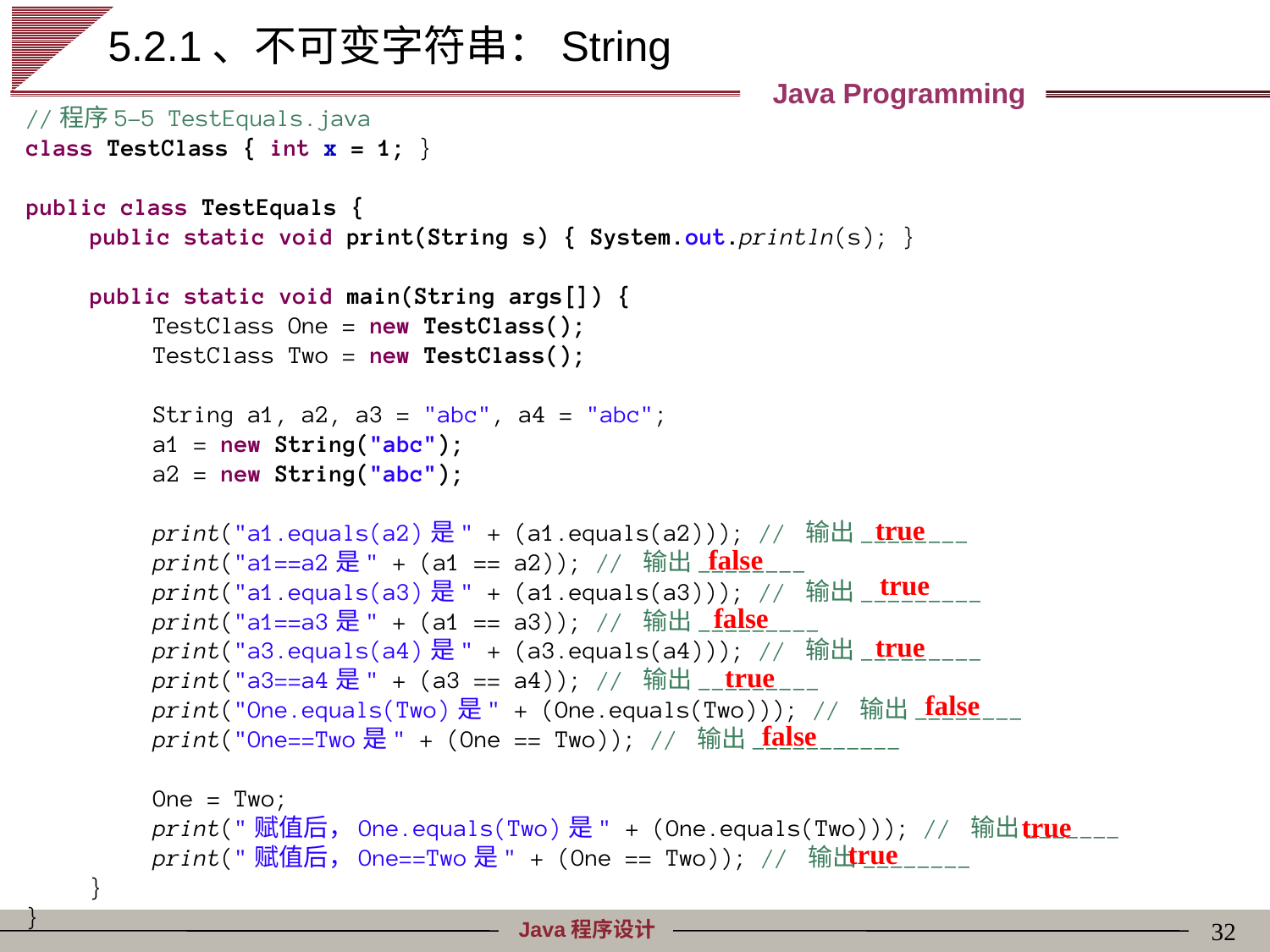

# 5.2.1、不可变字符串：String
//程序5-5 TestEquals.java
class TestClass { int x = 1; }

public class TestEquals {
public static void print(String s) { System.out.println(s); }

public static void main(String args[]) {
TestClass One = new TestClass();
TestClass Two = new TestClass();

String a1, a2, a3 = "abc", a4 = "abc";
a1 = new String("abc");
a2 = new String("abc");

print("a1.equals(a2)是" + (a1.equals(a2))); // 输出________
print("a1==a2是" + (a1 == a2)); // 输出________
print("a1.equals(a3)是" + (a1.equals(a3))); // 输出_________
print("a1==a3是" + (a1 == a3)); // 输出_________
print("a3.equals(a4)是" + (a3.equals(a4))); // 输出_________
print("a3==a4是" + (a3 == a4)); // 输出_________
print("One.equals(Two)是" + (One.equals(Two))); // 输出________
print("One==Two是" + (One == Two)); // 输出___________

One = Two;
print("赋值后，One.equals(Two)是" + (One.equals(Two))); // 输出_______
print("赋值后，One==Two是" + (One == Two)); // 输出________
}
}
true
false
true
false
true
true
false
false
true
true